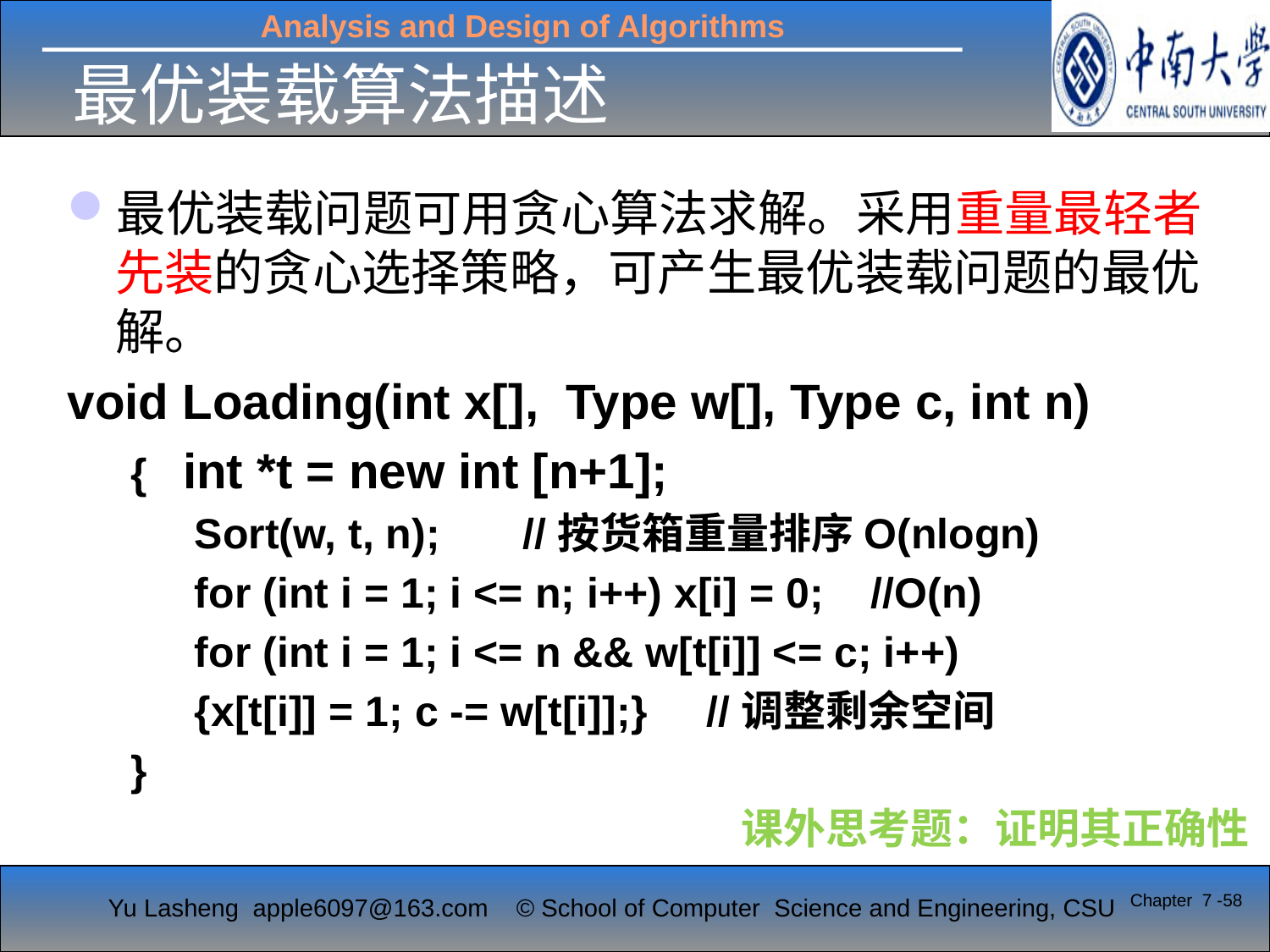

# 最优装载算法描述
最优装载问题可用贪心算法求解。采用重量最轻者先装的贪心选择策略，可产生最优装载问题的最优解。
void Loading(int x[],  Type w[], Type c, int n)
{   int *t = new int [n+1];
Sort(w, t, n);       //按货箱重量排序O(nlogn)
for (int i = 1; i <= n; i++) x[i] = 0;    //O(n)
for (int i = 1; i <= n && w[t[i]] <= c; i++)
{x[t[i]] = 1; c -= w[t[i]];}     //调整剩余空间
}
课外思考题：证明其正确性
Chapter  7 -58